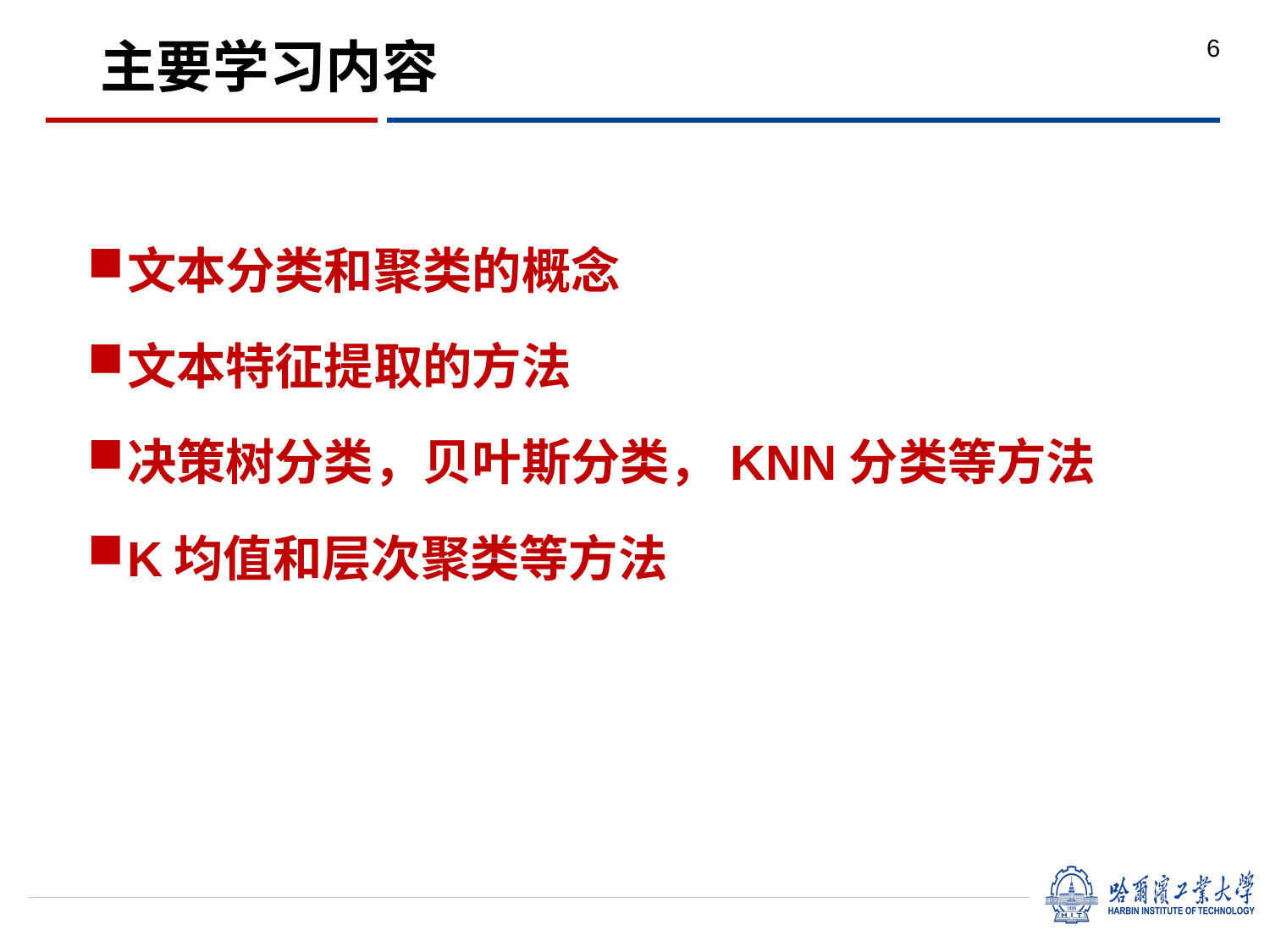

# 主要学习内容
6

文本分类和聚类的概念
文本特征提取的方法
决策树分类，贝叶斯分类，KNN分类等方法
K均值和层次聚类等方法